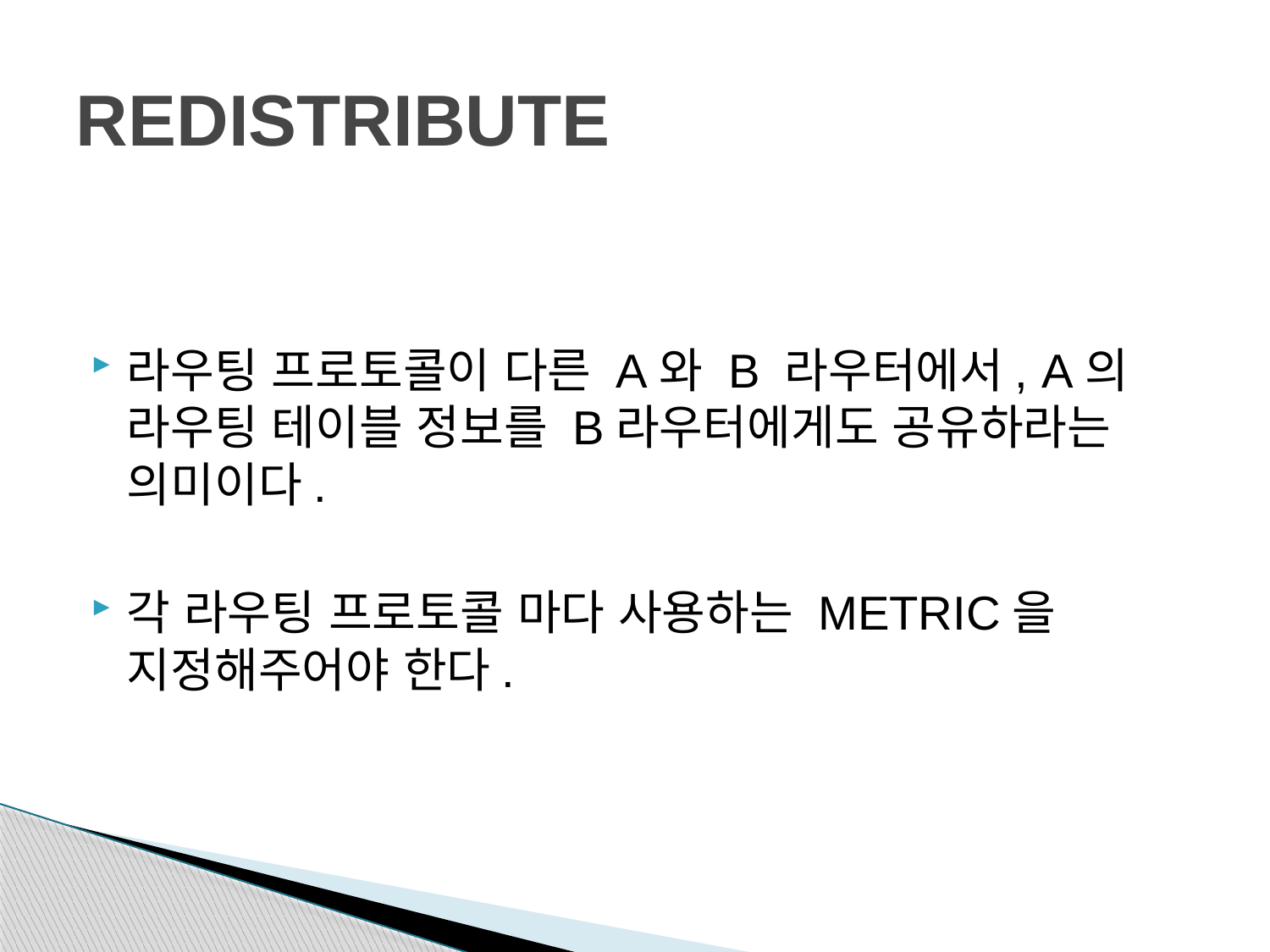

# REDISTRIBUTE

라우팅 프로토콜이 다른 A와 B 라우터에서, A의 라우팅 테이블 정보를 B라우터에게도 공유하라는 의미이다.

각 라우팅 프로토콜 마다 사용하는 METRIC을 지정해주어야 한다.